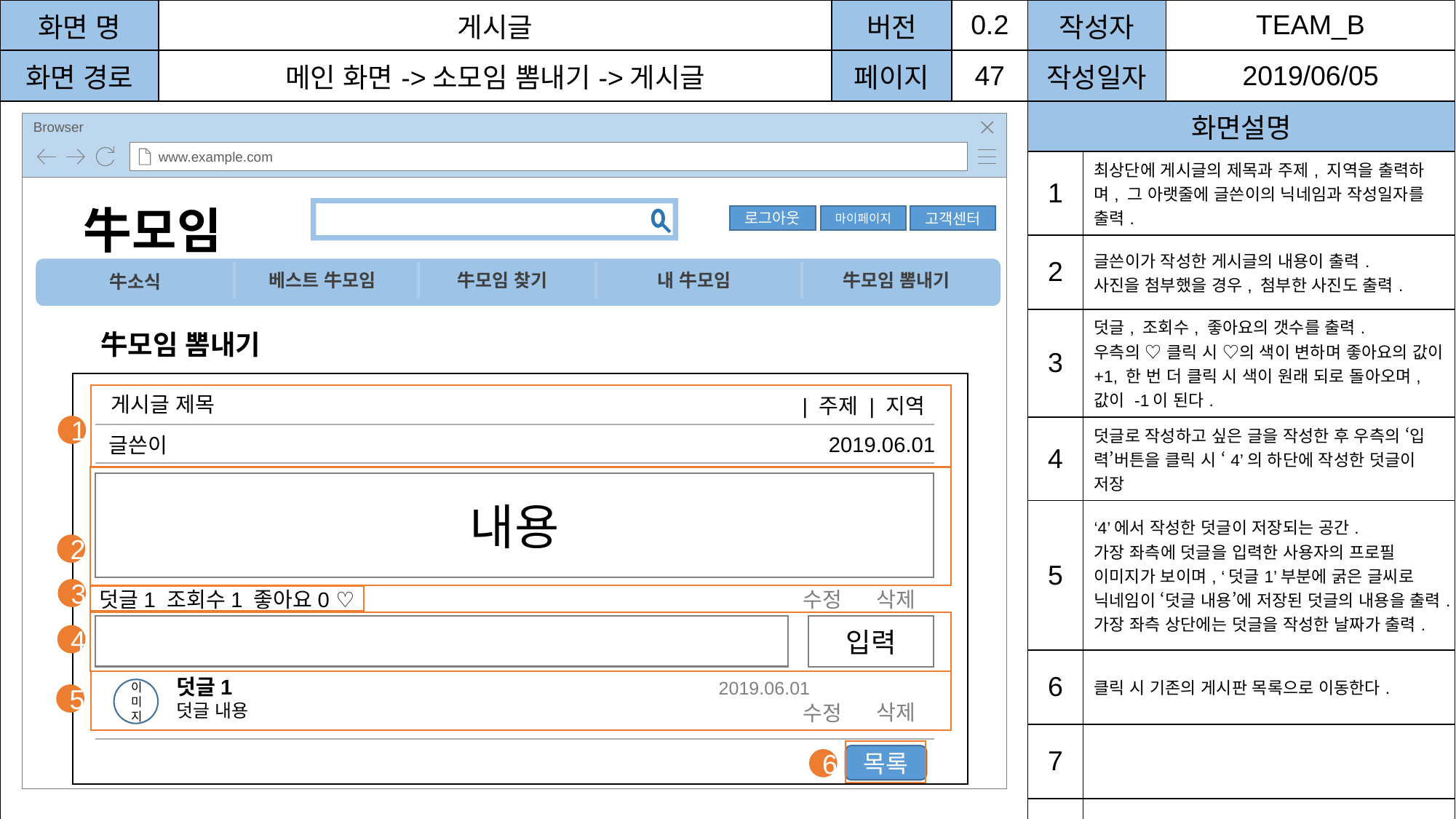

| 화면 명 | 게시글 | 버전 | 0.2 | 작성자 |  | TEAM\_B |
| --- | --- | --- | --- | --- | --- | --- |
| 화면 경로 | 메인 화면->소모임 뽐내기->게시글 | 페이지 | 47 | 작성일자 |  | 2019/06/05 |
|  |  |  |  | 화면설명 |  |  |
|  |  |  |  | 1 | 최상단에 게시글의 제목과 주제, 지역을 출력하며, 그 아랫줄에 글쓴이의 닉네임과 작성일자를 출력. |  |
|  |  |  |  | 2 | 글쓴이가 작성한 게시글의 내용이 출력. 사진을 첨부했을 경우, 첨부한 사진도 출력. |  |
|  |  |  |  | 3 | 덧글, 조회수, 좋아요의 갯수를 출력. 우측의 ♡ 클릭 시 ♡의 색이 변하며 좋아요의 값이 +1, 한 번 더 클릭 시 색이 원래 되로 돌아오며, 값이 -1이 된다. |  |
|  |  |  |  | 4 | 덧글로 작성하고 싶은 글을 작성한 후 우측의 ‘입력’버튼을 클릭 시 ‘4’의 하단에 작성한 덧글이 저장 |  |
|  |  |  |  | 5 | ‘4’에서 작성한 덧글이 저장되는 공간. 가장 좌측에 덧글을 입력한 사용자의 프로필 이미지가 보이며, ‘덧글1’부분에 굵은 글씨로 닉네임이 ‘덧글 내용’에 저장된 덧글의 내용을 출력. 가장 좌측 상단에는 덧글을 작성한 날짜가 출력. |  |
|  |  |  |  | 6 | 클릭 시 기존의 게시판 목록으로 이동한다. |  |
|  |  |  |  | 7 |  |  |
|  |  |  |  | 8 |  |  |
Browser

www.example.com

牛모임

로그아웃
마이페이지
고객센터

베스트 牛모임
牛모임 찾기
내 牛모임
牛모임 뽐내기
牛소식
牛모임 뽐내기

게시글 제목
| 주제 | 지역
1
2019.06.01
글쓴이

내용
2
3
덧글1 조회수1 좋아요0 ♡
수정
삭제

입력
4
덧글1                                                                                 2019.06.01
덧글 내용

이미지
5
삭제
수정

목록
6